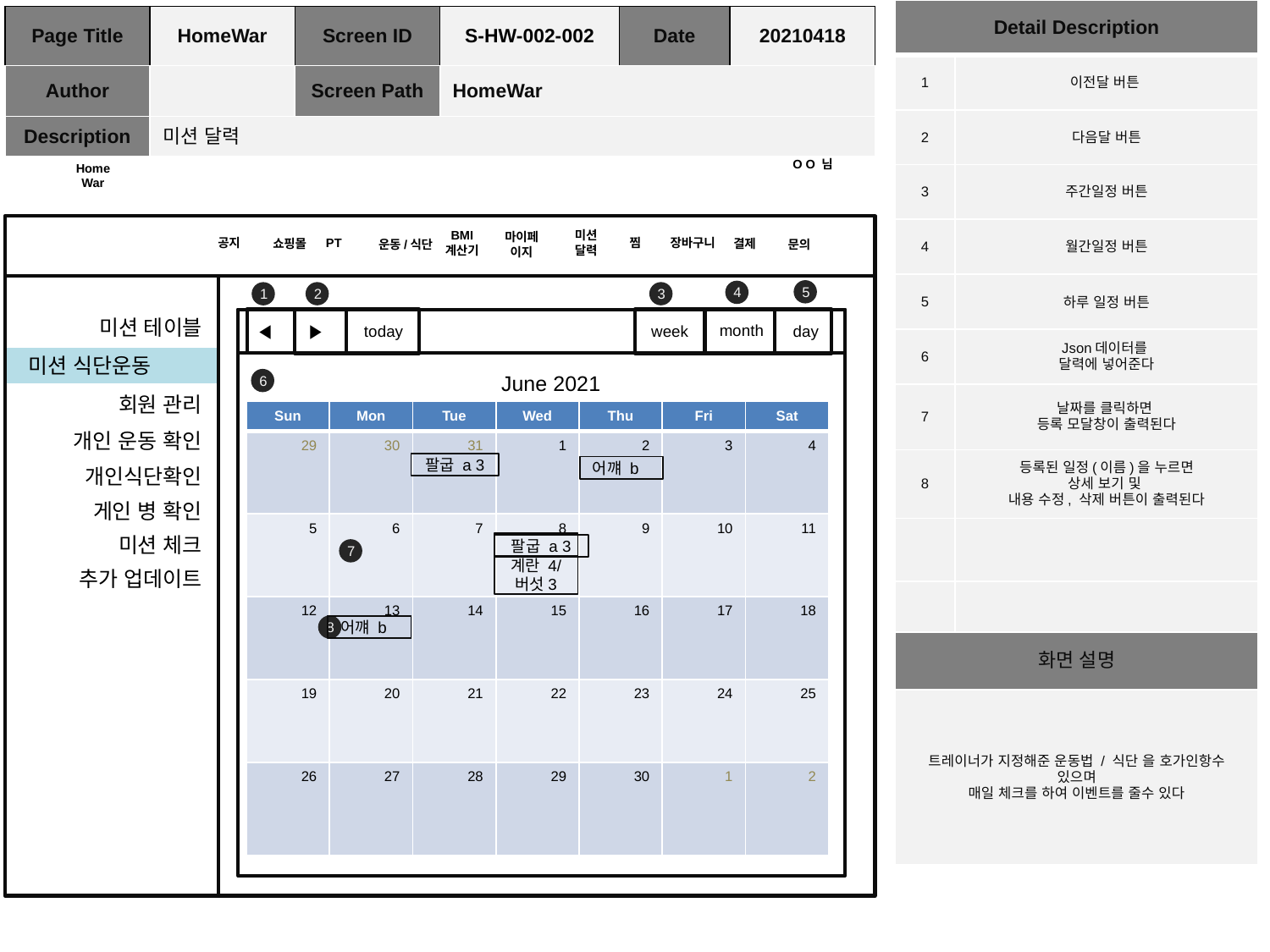

| Detail Description |  |
| --- | --- |
| 1 | 이전달 버튼 |
| 2 | 다음달 버튼 |
| 3 | 주간일정 버튼 |
| 4 | 월간일정 버튼 |
| 5 | 하루 일정 버튼 |
| 6 | Json데이터를 달력에 넣어준다 |
| 7 | 날짜를 클릭하면 등록 모달창이 출력된다 |
| 8 | 등록된 일정(이름)을 누르면 상세 보기 및 내용 수정, 삭제 버튼이 출력된다 |
|  |  |
|  |  |
| 화면 설명 |  |
| 트레이너가 지정해준 운동법 / 식단 을 호가인항수 있으며 매일 체크를 하여 이벤트를 줄수 있다 |  |
| Page Title | HomeWar | Screen ID | S-HW-002-002 | Date | 20210418 |
| --- | --- | --- | --- | --- | --- |
| Author |  | Screen Path | HomeWar |  |  |
| Description | 미션 달력 |  |  |  |  |
O O 님
HomeWar

미션 달력
BMI 계산기
마이페이지
공지
찜
PT
장바구니
결제
쇼핑몰
문의
운동/식단

5

4

2

3

1

미션 테이블

▶
◀
month
today
week
day

 미션 식단운동
June 2021
6

회원 관리
| Sun | Mon | Tue | Wed | Thu | Fri | Sat |
| --- | --- | --- | --- | --- | --- | --- |
| 29 | 30 | 31 | 1 | 2 | 3 | 4 |
| 5 | 6 | 7 | 8 | 9 | 10 | 11 |
| 12 | 13 | 14 | 15 | 16 | 17 | 18 |
| 19 | 20 | 21 | 22 | 23 | 24 | 25 |
| 26 | 27 | 28 | 29 | 30 | 1 | 2 |
개인 운동 확인
팔굽 a 3
개인식단확인
어꺠 b
게인 병 확인
미션 체크

팔굽 a 3
7

계란 4/ 버섯3
추가 업데이트
8

어꺠 b